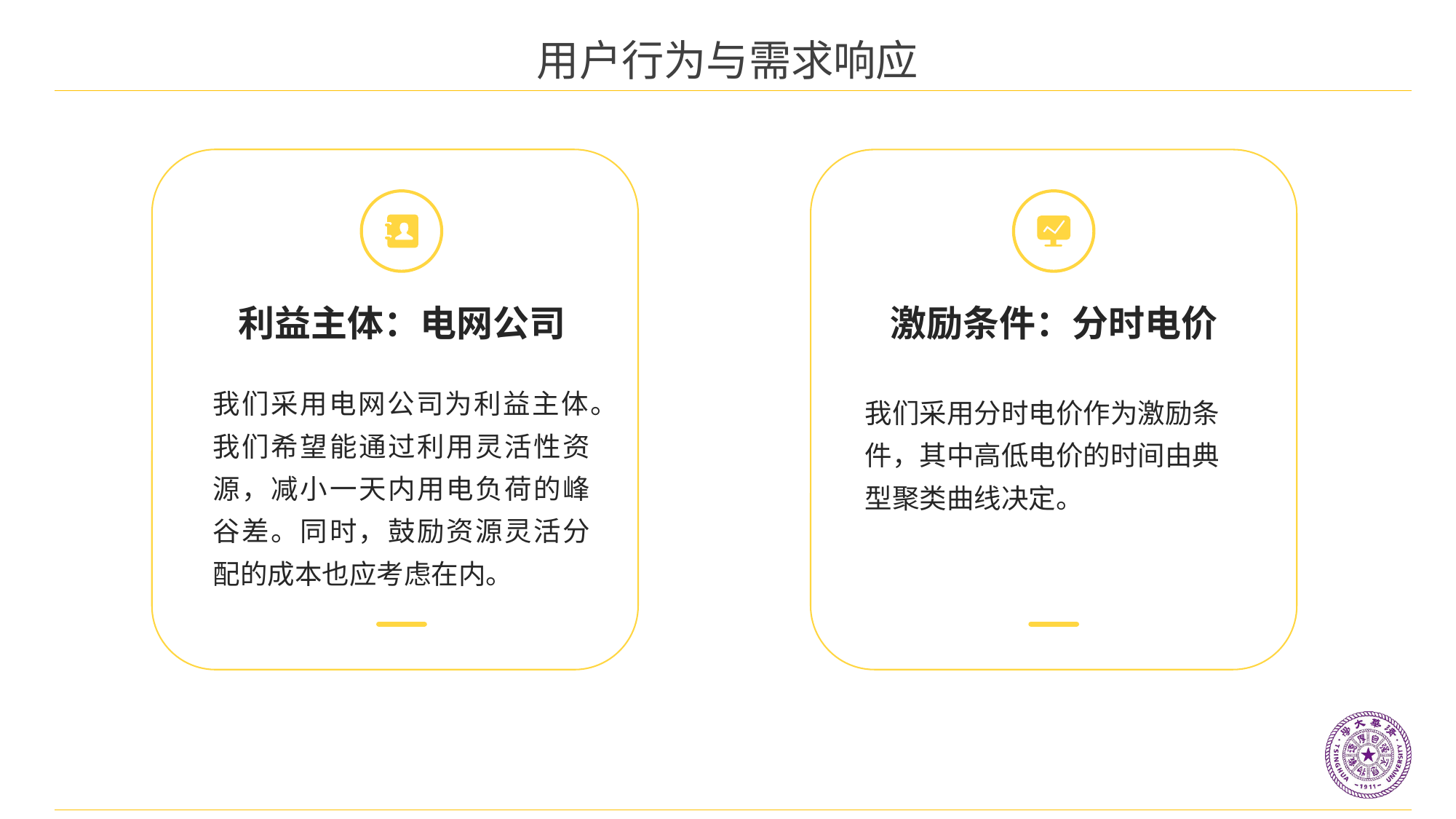

用户行为与需求响应

利益主体：电网公司

我们采用电网公司为利益主体。我们希望能通过利用灵活性资源，减小一天内用电负荷的峰谷差。同时，鼓励资源灵活分配的成本也应考虑在内。
激励条件：分时电价

我们采用分时电价作为激励条件，其中高低电价的时间由典型聚类曲线决定。